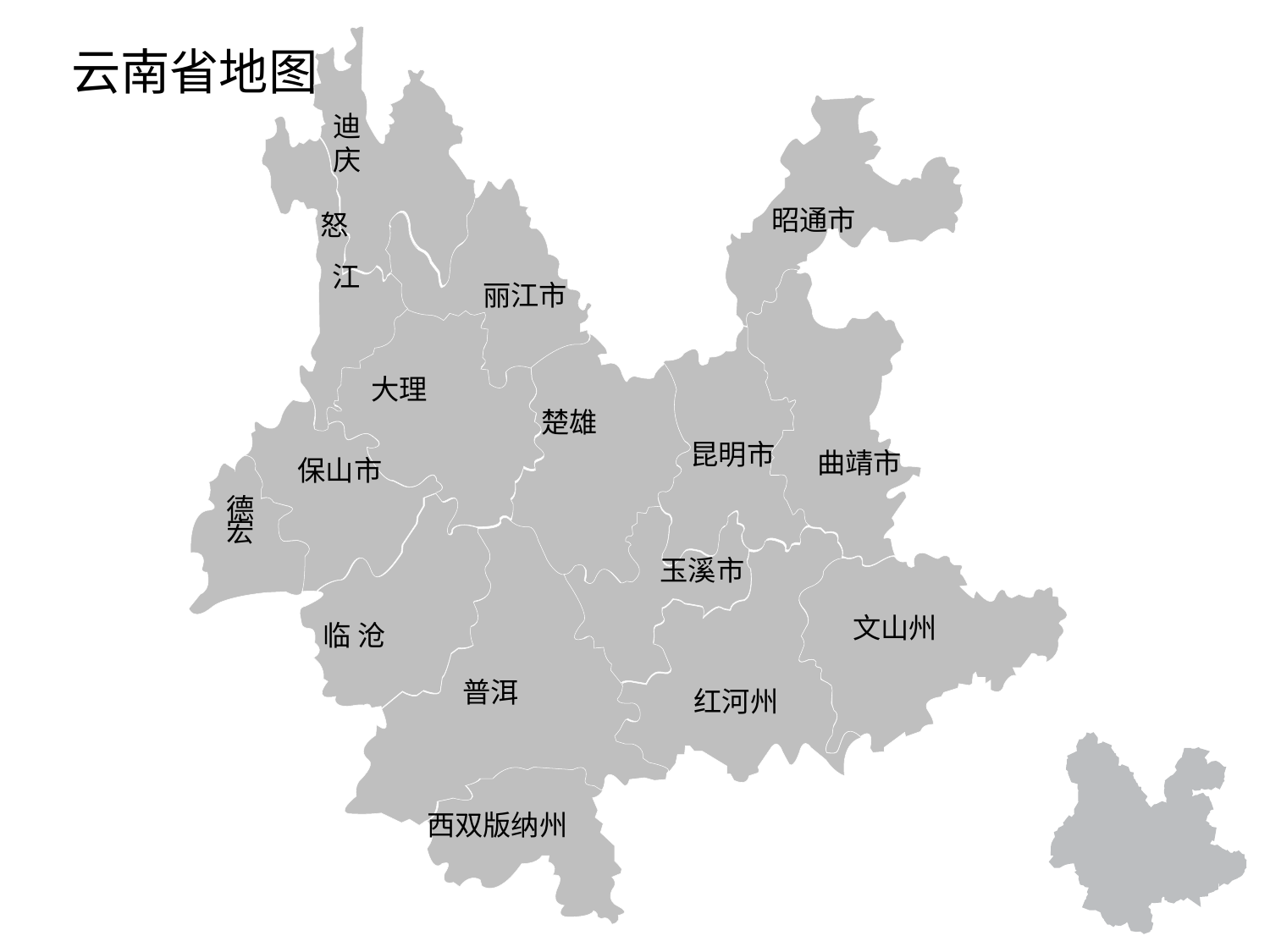

迪
庆

昭通市

怒

江

丽江市

大理

楚雄

曲靖市

昆明市

保山市

德

宏

玉溪市

文山州

临 沧

普洱

红河州

西双版纳州

# 云南省地图